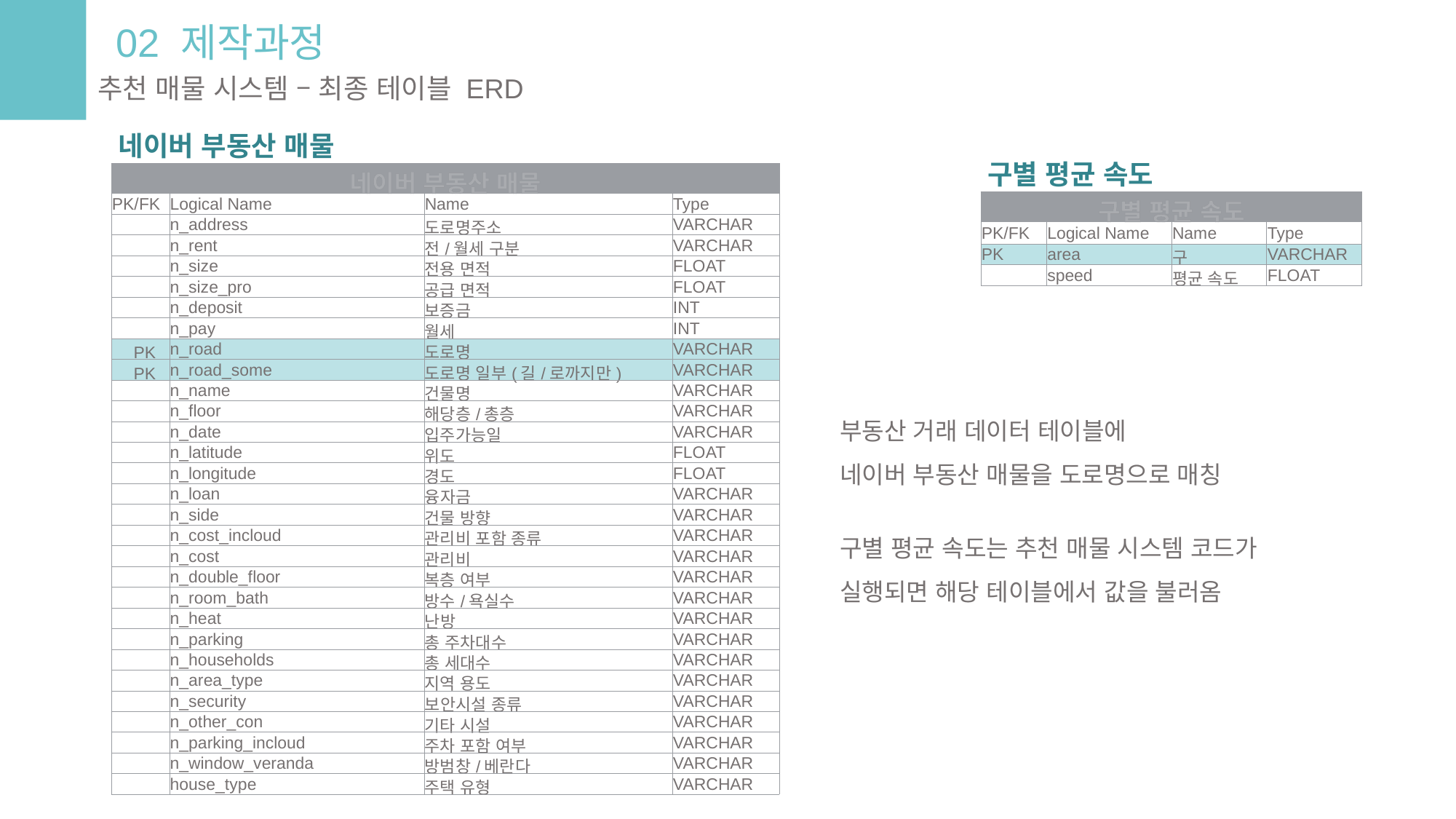

02 제작과정
추천 매물 시스템 – 최종 테이블 ERD
네이버 부동산 매물
구별 평균 속도
| 네이버 부동산 매물 |  |  |  |
| --- | --- | --- | --- |
| PK/FK | Logical Name | Name | Type |
|  | n\_address | 도로명주소 | VARCHAR |
|  | n\_rent | 전/월세 구분 | VARCHAR |
|  | n\_size | 전용 면적 | FLOAT |
|  | n\_size\_pro | 공급 면적 | FLOAT |
|  | n\_deposit | 보증금 | INT |
|  | n\_pay | 월세 | INT |
| PK | n\_road | 도로명 | VARCHAR |
| PK | n\_road\_some | 도로명 일부(길/로까지만) | VARCHAR |
|  | n\_name | 건물명 | VARCHAR |
|  | n\_floor | 해당층/총층 | VARCHAR |
|  | n\_date | 입주가능일 | VARCHAR |
|  | n\_latitude | 위도 | FLOAT |
|  | n\_longitude | 경도 | FLOAT |
|  | n\_loan | 융자금 | VARCHAR |
|  | n\_side | 건물 방향 | VARCHAR |
|  | n\_cost\_incloud | 관리비 포함 종류 | VARCHAR |
|  | n\_cost | 관리비 | VARCHAR |
|  | n\_double\_floor | 복층 여부 | VARCHAR |
|  | n\_room\_bath | 방수/욕실수 | VARCHAR |
|  | n\_heat | 난방 | VARCHAR |
|  | n\_parking | 총 주차대수 | VARCHAR |
|  | n\_households | 총 세대수 | VARCHAR |
|  | n\_area\_type | 지역 용도 | VARCHAR |
|  | n\_security | 보안시설 종류 | VARCHAR |
|  | n\_other\_con | 기타 시설 | VARCHAR |
|  | n\_parking\_incloud | 주차 포함 여부 | VARCHAR |
|  | n\_window\_veranda | 방범창/베란다 | VARCHAR |
|  | house\_type | 주택 유형 | VARCHAR |
| 구별 평균 속도 |  |  |  |
| --- | --- | --- | --- |
| PK/FK | Logical Name | Name | Type |
| PK | area | 구 | VARCHAR |
|  | speed | 평균 속도 | FLOAT |
부동산 거래 데이터 테이블에
네이버 부동산 매물을 도로명으로 매칭

구별 평균 속도는 추천 매물 시스템 코드가 실행되면 해당 테이블에서 값을 불러옴